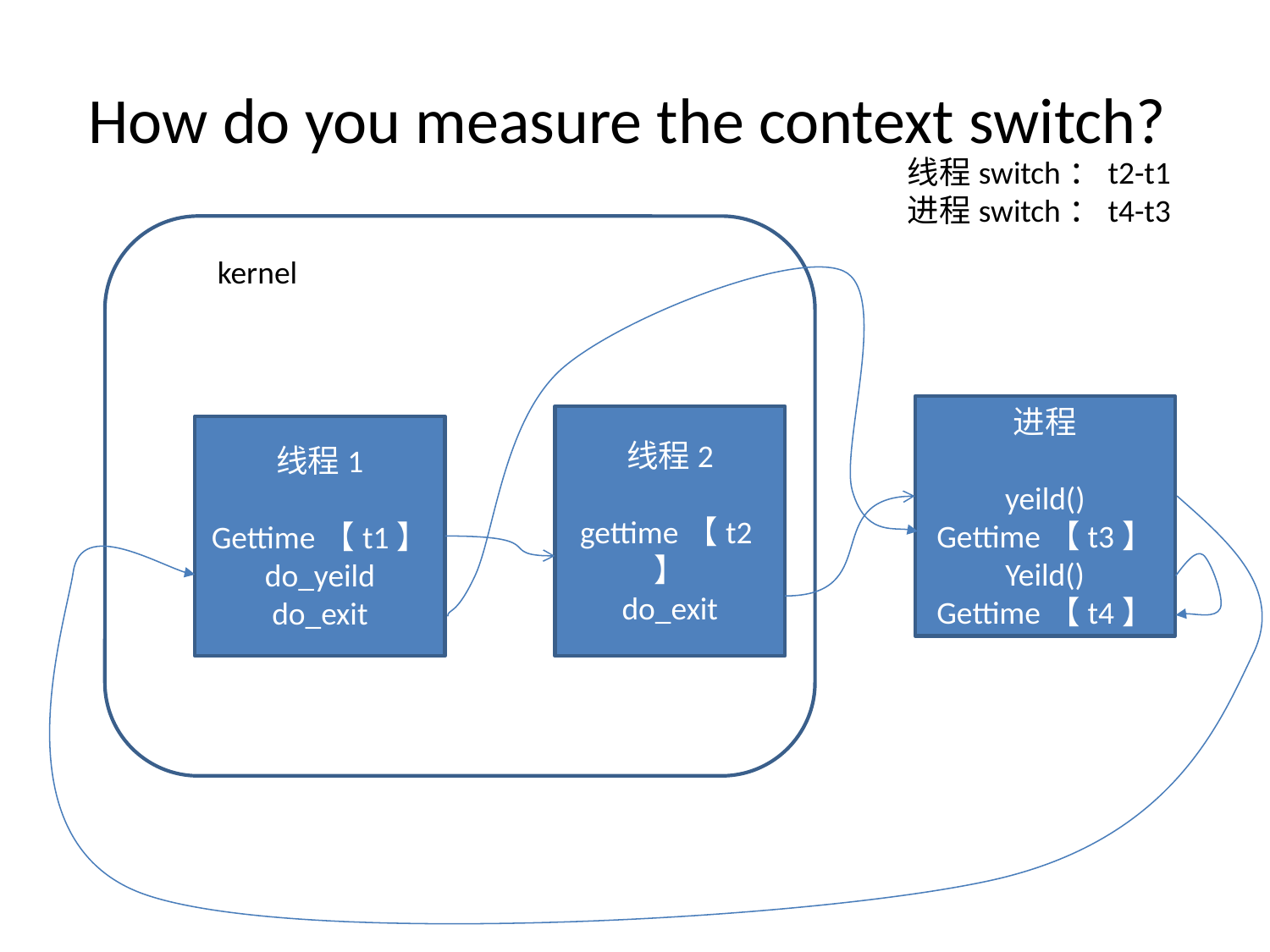

# How do you measure the context switch?
线程switch：t2-t1
进程switch：t4-t3

kernel

进程

yeild()
Gettime【t3】
Yeild()
Gettime【t4】
线程2

gettime【t2】
do_exit
线程1

Gettime【t1】
do_yeild
do_exit